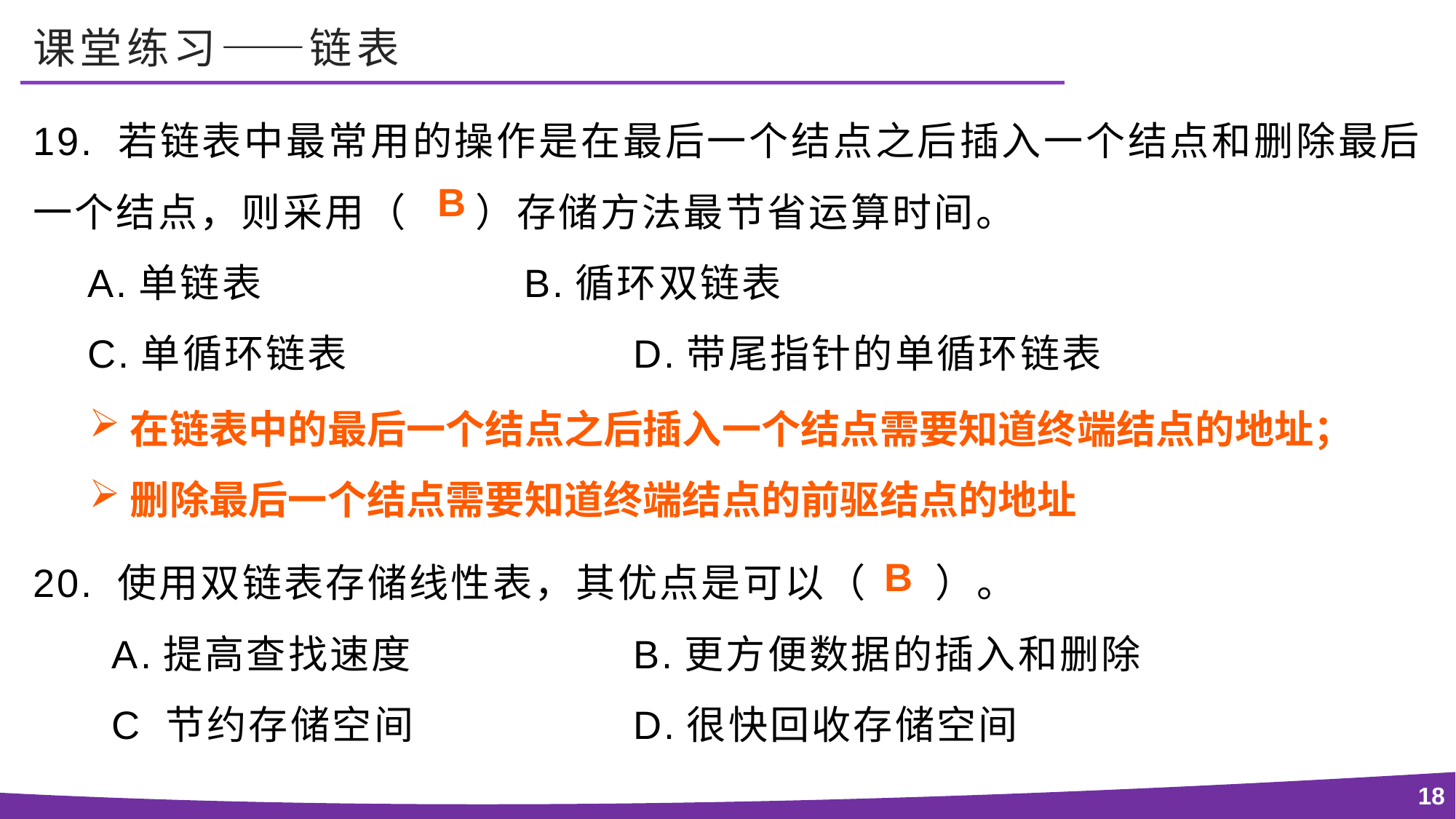

# 课堂练习——链表
19. 若链表中最常用的操作是在最后一个结点之后插入一个结点和删除最后一个结点，则采用（      ）存储方法最节省运算时间。
	A.单链表 			B.循环双链表
	C.单循环链表 			D.带尾指针的单循环链表

20. 使用双链表存储线性表，其优点是可以（      ）。
      A.提高查找速度 		B.更方便数据的插入和删除
      C 节约存储空间 		D.很快回收存储空间

B
在链表中的最后一个结点之后插入一个结点需要知道终端结点的地址；
删除最后一个结点需要知道终端结点的前驱结点的地址
B